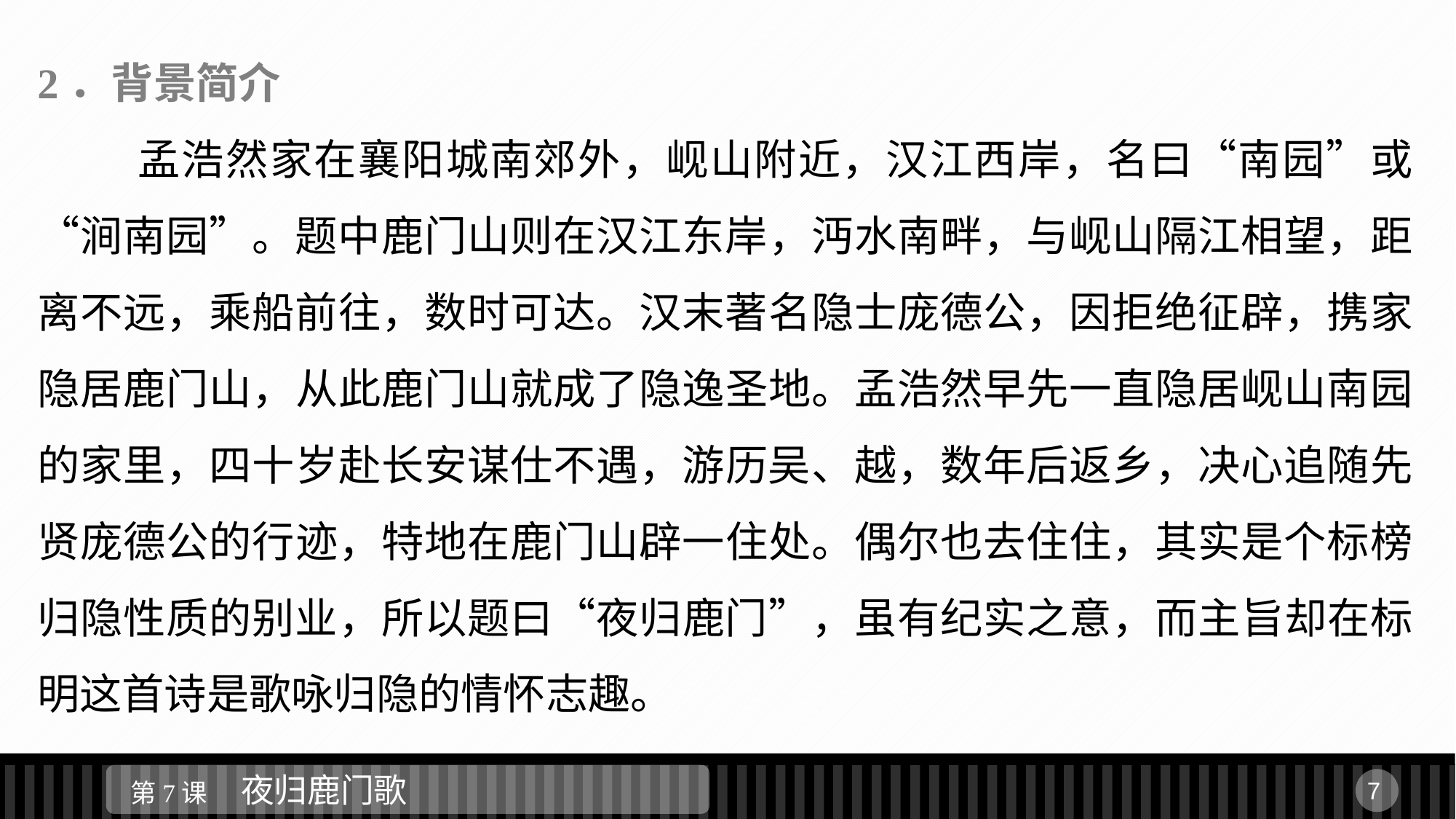

2．背景简介
        孟浩然家在襄阳城南郊外，岘山附近，汉江西岸，名曰“南园”或“涧南园”。题中鹿门山则在汉江东岸，沔水南畔，与岘山隔江相望，距离不远，乘船前往，数时可达。汉末著名隐士庞德公，因拒绝征辟，携家隐居鹿门山，从此鹿门山就成了隐逸圣地。孟浩然早先一直隐居岘山南园的家里，四十岁赴长安谋仕不遇，游历吴、越，数年后返乡，决心追随先贤庞德公的行迹，特地在鹿门山辟一住处。偶尔也去住住，其实是个标榜归隐性质的别业，所以题曰“夜归鹿门”，虽有纪实之意，而主旨却在标明这首诗是歌咏归隐的情怀志趣。